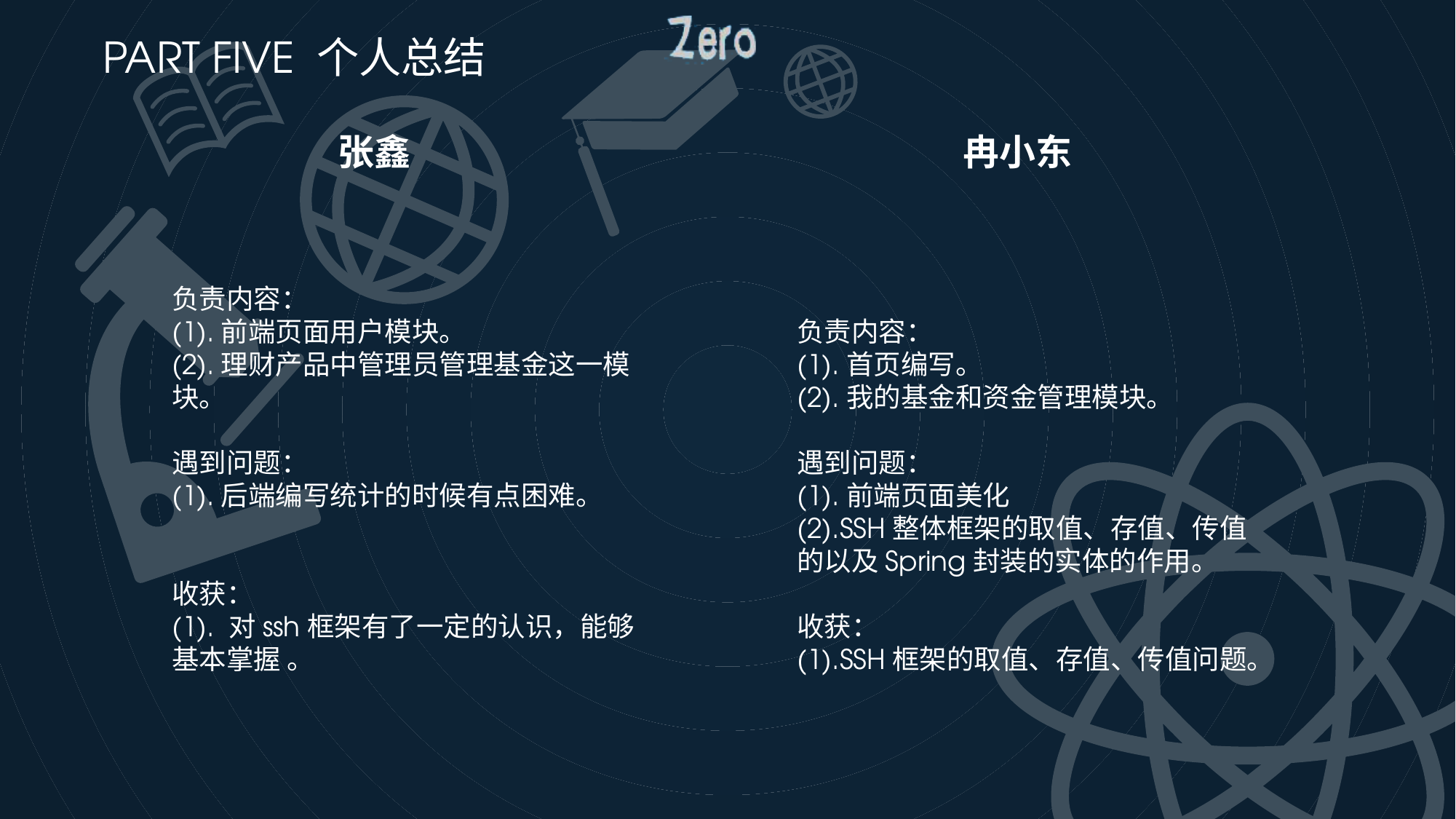

PART FIVE 个人总结
张鑫
负责内容：
(1).前端页面用户模块。
(2).理财产品中管理员管理基金这一模块。

遇到问题：
(1).后端编写统计的时候有点困难。
收获：
(1). 对ssh框架有了一定的认识，能够基本掌握 。

冉小东
负责内容：
(1).首页编写。
(2).我的基金和资金管理模块。

遇到问题：
(1).前端页面美化
(2).SSH整体框架的取值、存值、传值的以及Spring封装的实体的作用。

收获：
(1).SSH框架的取值、存值、传值问题。